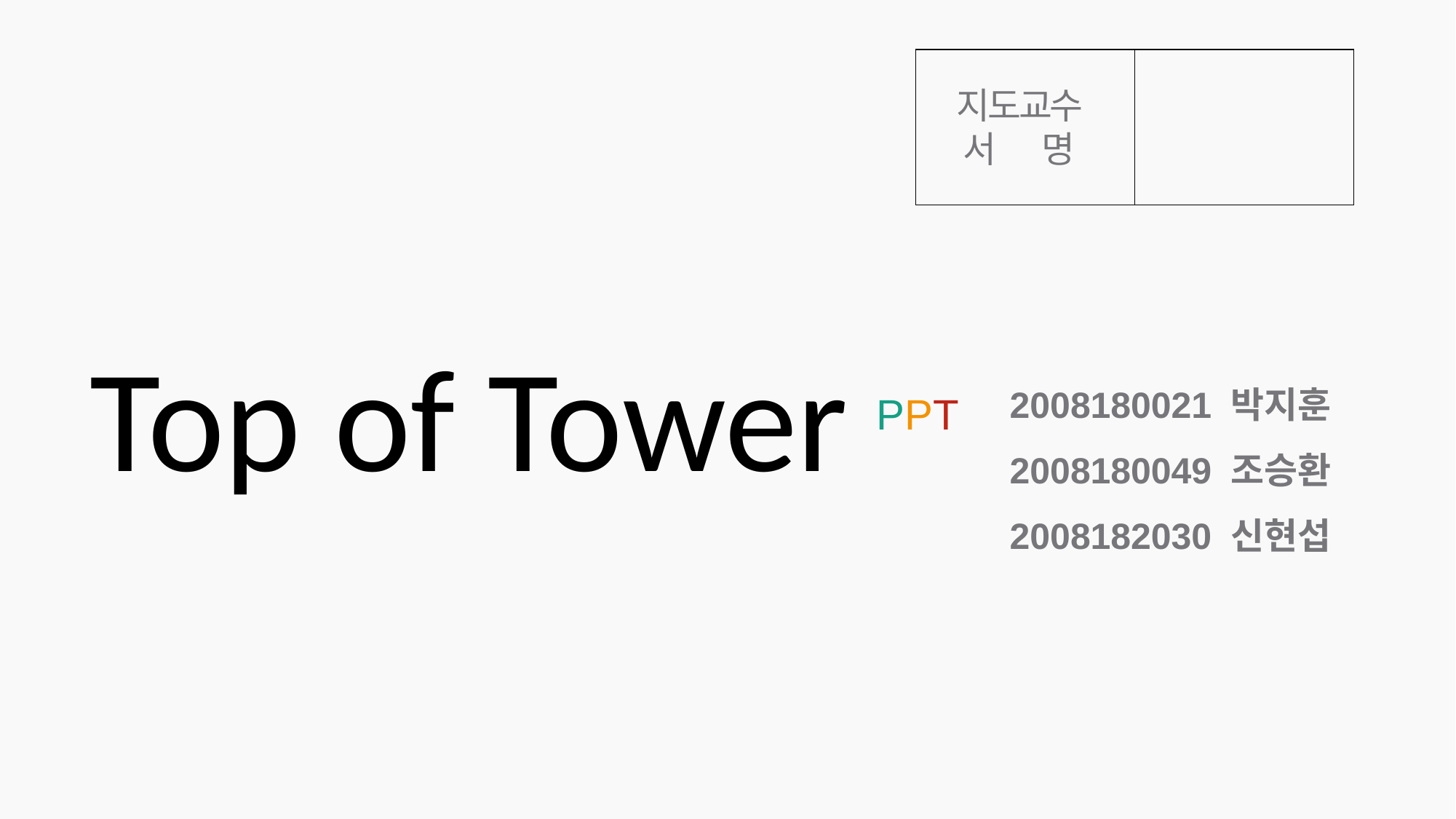

|  |  |
| --- | --- |
지도교수 서      명
2008180021 박지훈
2008180049 조승환
2008182030 신현섭
PPT
Top of Tower